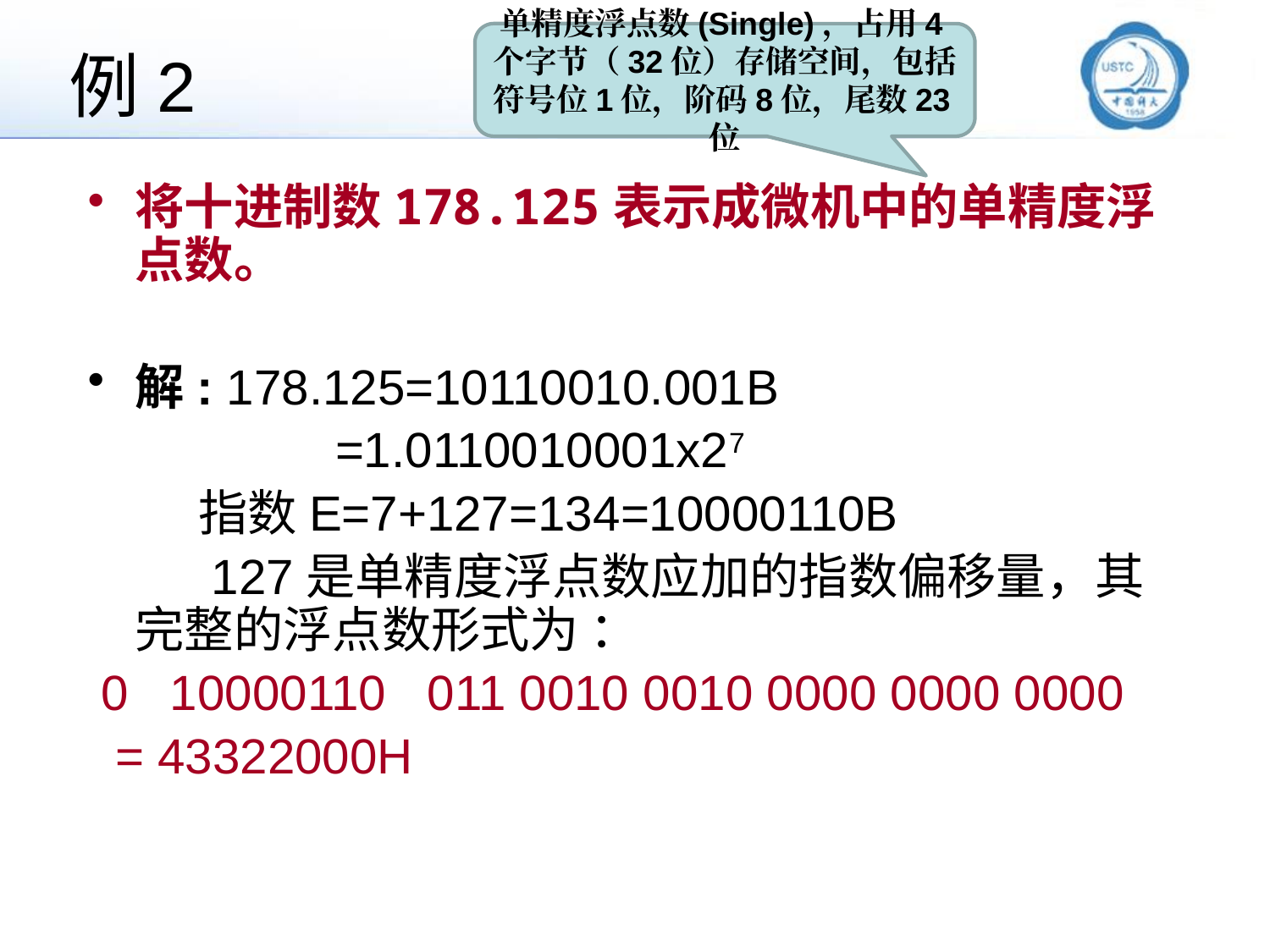

单精度浮点数(Single)，占用4个字节（32位）存储空间，包括符号位1位，阶码8位，尾数23位
# 例2
将十进制数178.125表示成微机中的单精度浮点数。

解: 178.125=10110010.001B
                  =1.0110010001x27
         指数E=7+127=134=10000110B
         127是单精度浮点数应加的指数偏移量，其完整的浮点数形式为 ：
 0   10000110   011 0010 0010 0000 0000 0000
  = 43322000H